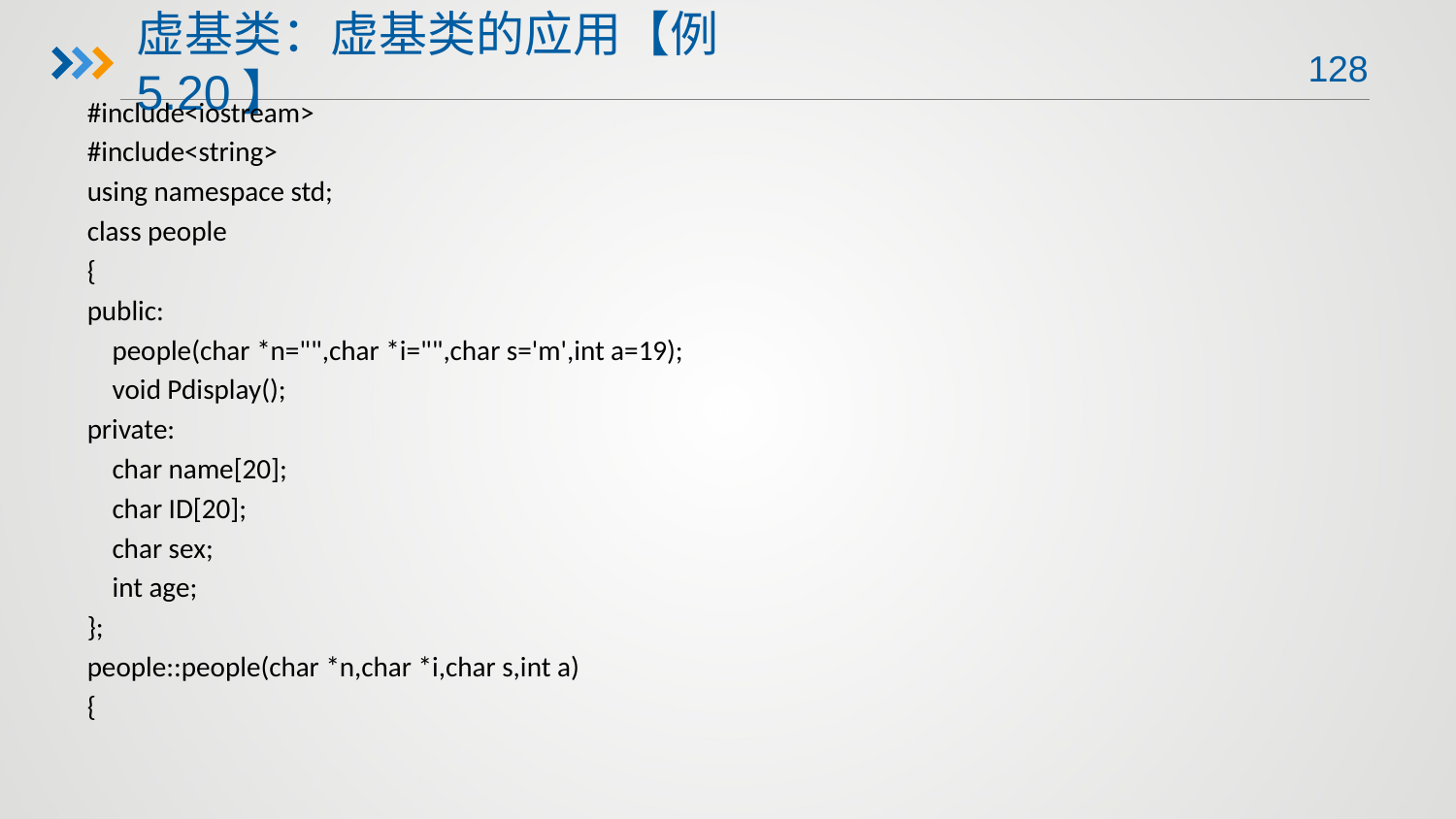

虚基类：虚基类的应用【例5.20】
#include<iostream>
#include<string>
using namespace std;
class people
{
public:
    people(char *n="",char *i="",char s='m',int a=19);
    void Pdisplay();
private:
    char name[20];
    char ID[20];
    char sex;
    int age;
};
people::people(char *n,char *i,char s,int a)
{